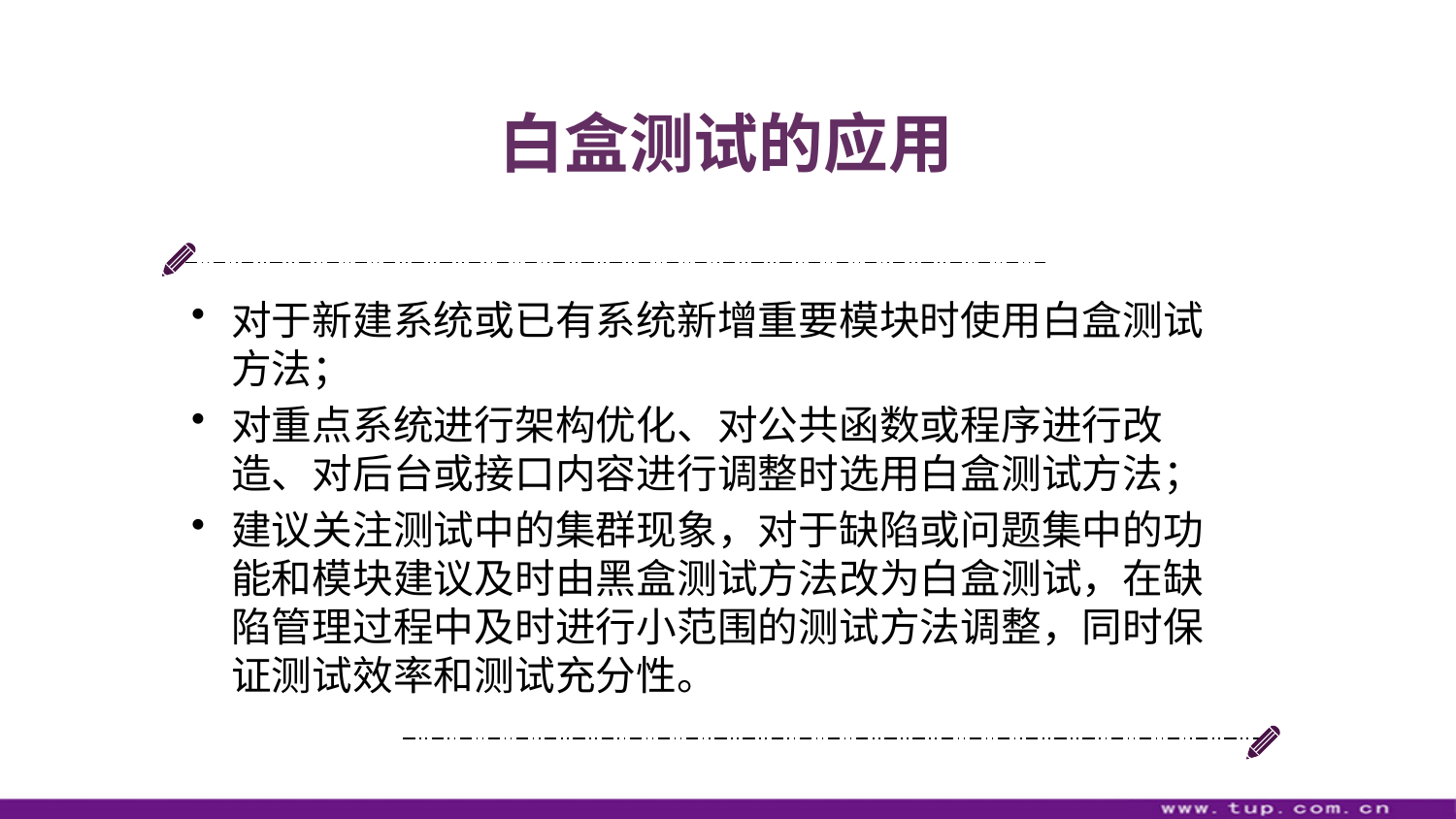

白盒测试的应用

对于新建系统或已有系统新增重要模块时使用白盒测试方法；
对重点系统进行架构优化、对公共函数或程序进行改造、对后台或接口内容进行调整时选用白盒测试方法；
建议关注测试中的集群现象，对于缺陷或问题集中的功能和模块建议及时由黑盒测试方法改为白盒测试，在缺陷管理过程中及时进行小范围的测试方法调整，同时保证测试效率和测试充分性。